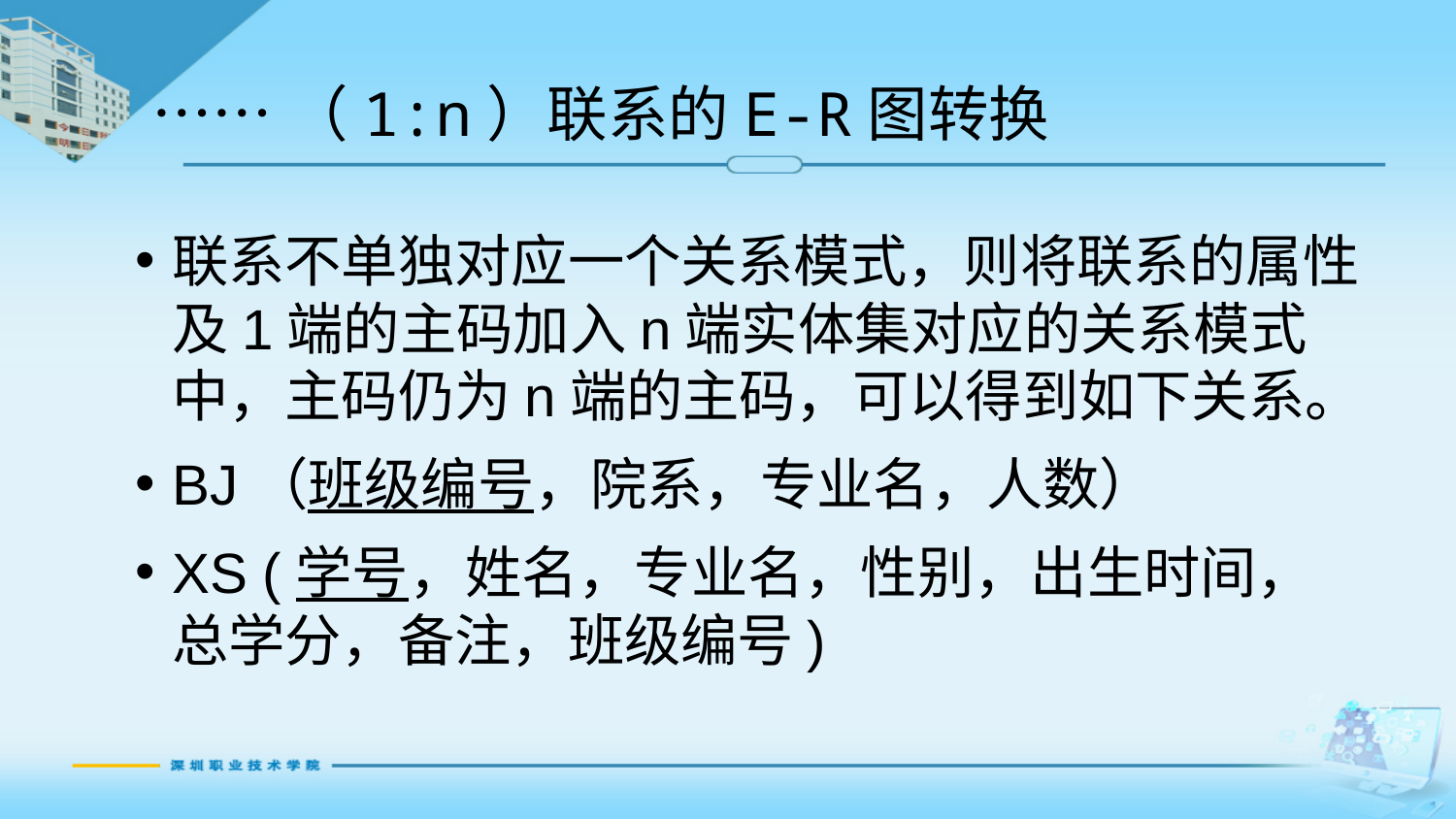

# ……（1:n）联系的E-R图转换
联系不单独对应一个关系模式，则将联系的属性及1端的主码加入n端实体集对应的关系模式中，主码仍为n端的主码，可以得到如下关系。
BJ（班级编号，院系，专业名，人数）
XS (学号，姓名，专业名，性别，出生时间，总学分，备注，班级编号)